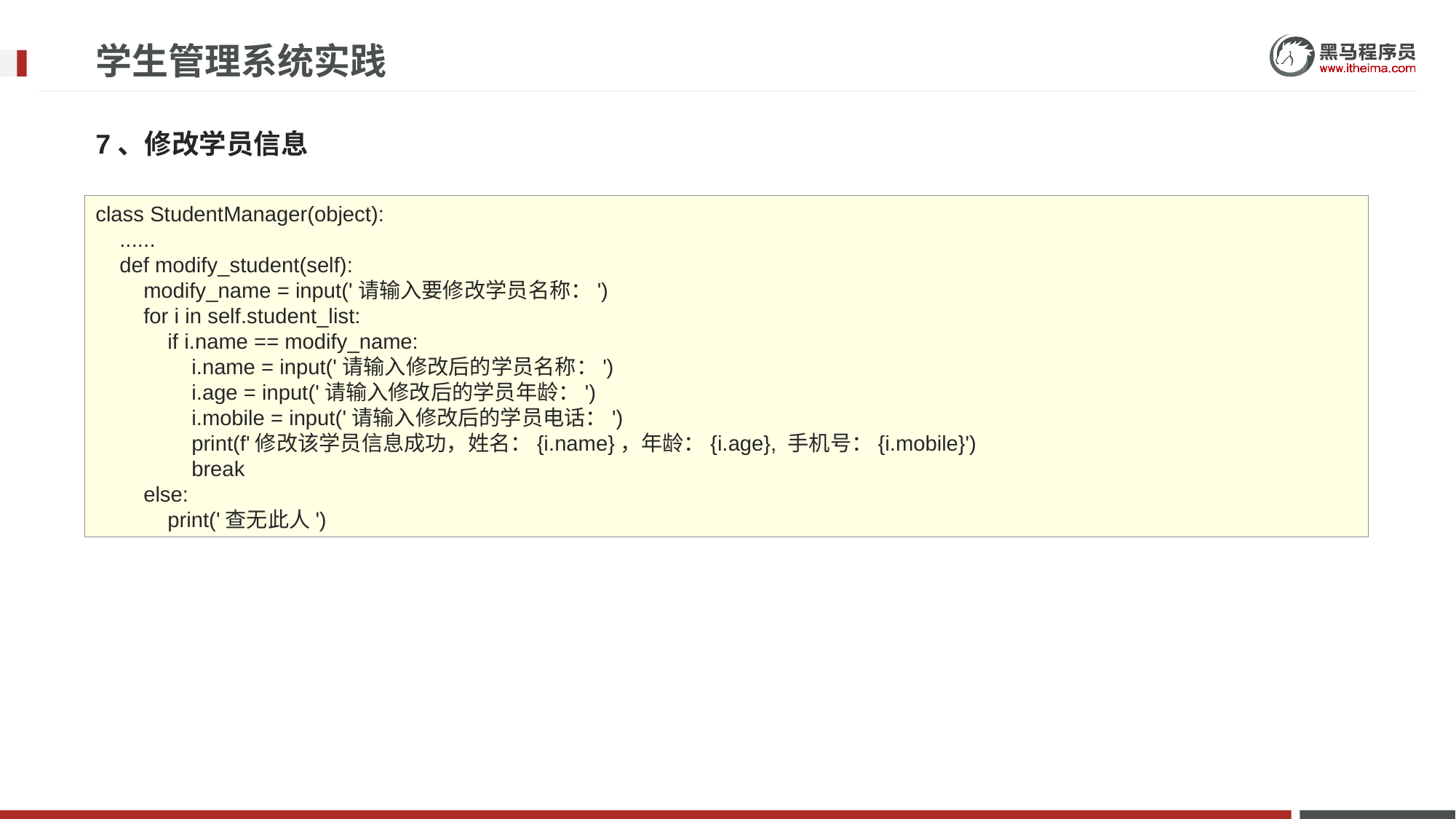

# 学生管理系统实践
7、修改学员信息
class StudentManager(object):
    ......
    def modify_student(self):
        modify_name = input('请输入要修改学员名称：')
        for i in self.student_list:
            if i.name == modify_name:
                i.name = input('请输入修改后的学员名称：')
                i.age = input('请输入修改后的学员年龄：')
                i.mobile = input('请输入修改后的学员电话：')
                print(f'修改该学员信息成功，姓名：{i.name}，年龄：{i.age}, 手机号：{i.mobile}')
                break
        else:
            print('查无此人')